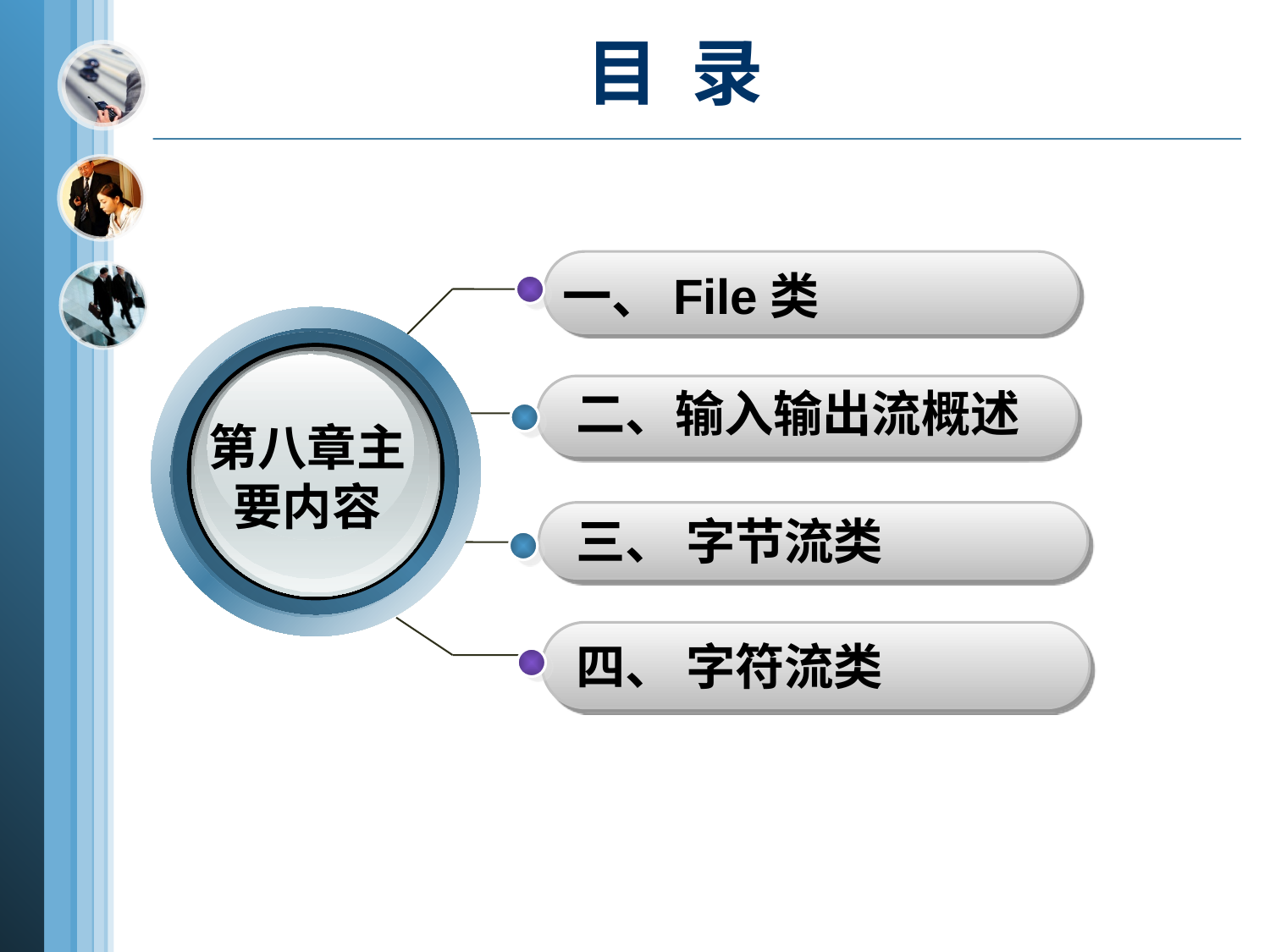

# 目  录

一、File类

第八章主要内容
二、输入输出流概述

三、 字节流类

四、 字符流类